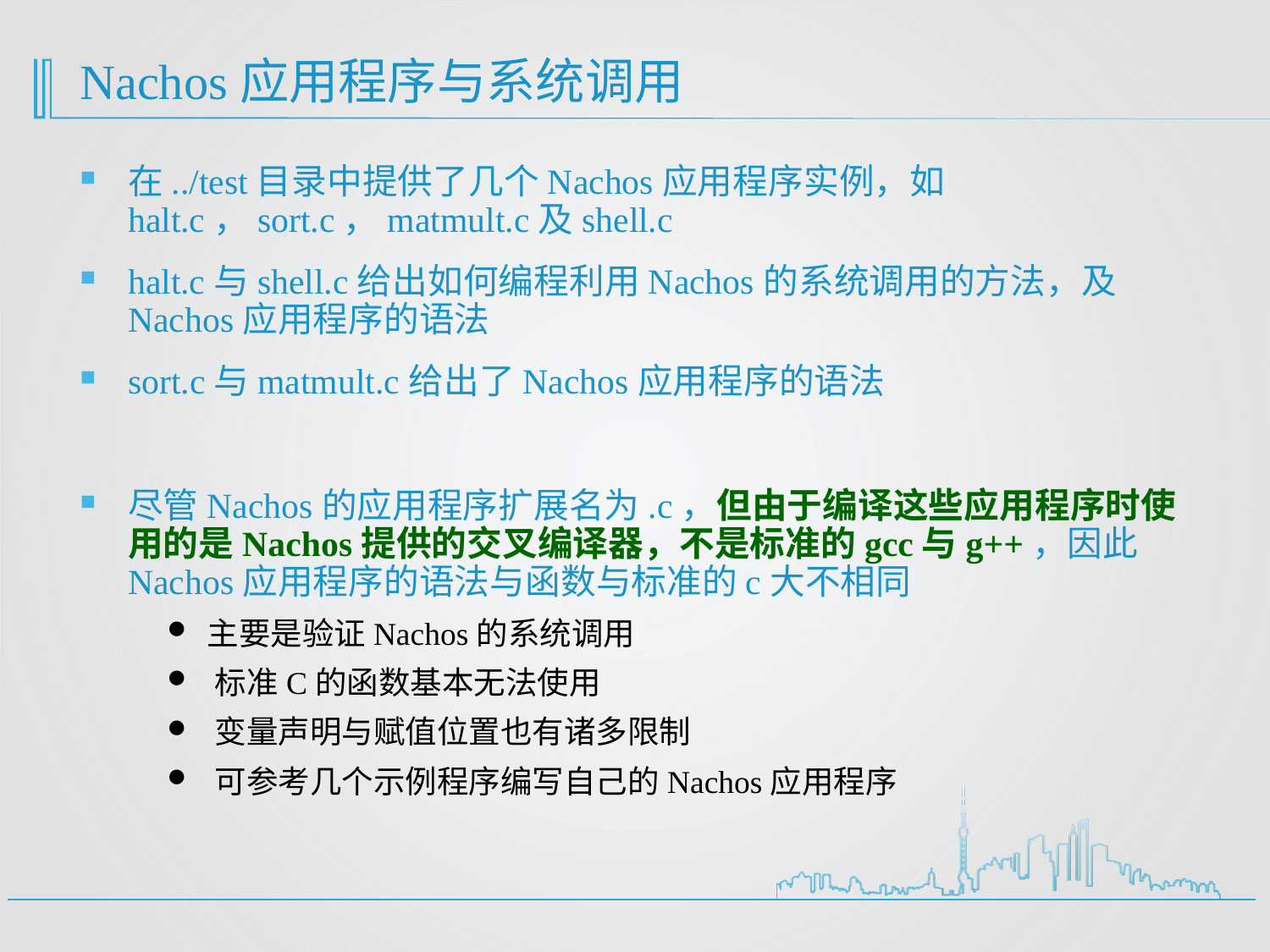

# Nachos应用程序与系统调用
在../test目录中提供了几个Nachos应用程序实例，如halt.c，sort.c，matmult.c及shell.c
halt.c与shell.c给出如何编程利用Nachos的系统调用的方法，及Nachos应用程序的语法
sort.c与matmult.c给出了Nachos应用程序的语法

尽管Nachos的应用程序扩展名为.c，但由于编译这些应用程序时使用的是Nachos提供的交叉编译器，不是标准的gcc与g++，因此Nachos应用程序的语法与函数与标准的c大不相同
主要是验证Nachos的系统调用
标准C的函数基本无法使用
变量声明与赋值位置也有诸多限制
可参考几个示例程序编写自己的Nachos应用程序